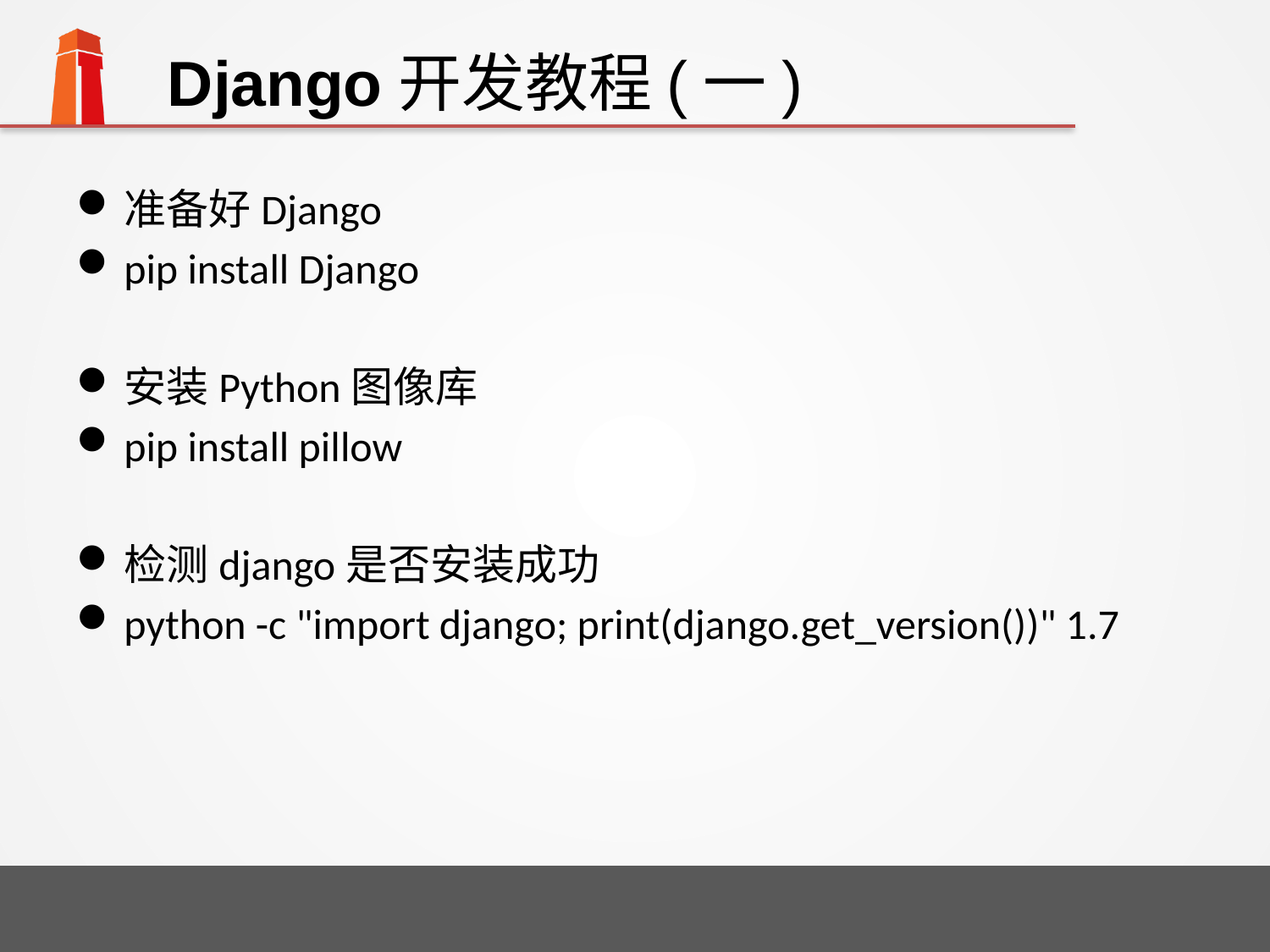

# Django开发教程(一)
准备好Django
pip install Django

安装Python图像库
pip install pillow

检测django是否安装成功
python -c "import django; print(django.get_version())" 1.7